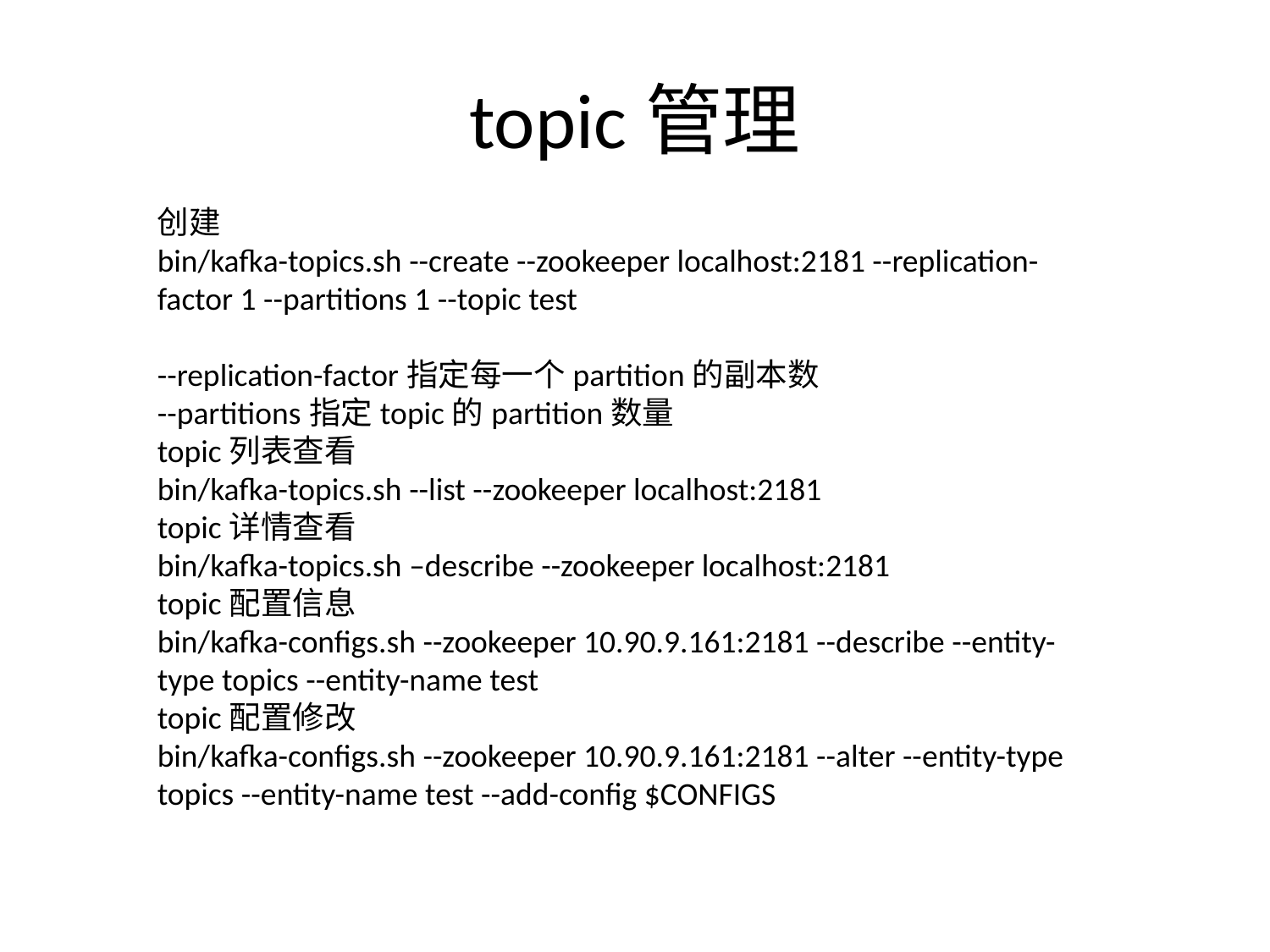

# topic管理
创建
bin/kafka-topics.sh --create --zookeeper localhost:2181 --replication-factor 1 --partitions 1 --topic test

--replication-factor指定每一个partition的副本数
--partitions指定topic的partition数量
topic列表查看
bin/kafka-topics.sh --list --zookeeper localhost:2181
topic详情查看
bin/kafka-topics.sh –describe --zookeeper localhost:2181
topic配置信息
bin/kafka-configs.sh --zookeeper 10.90.9.161:2181 --describe --entity-type topics --entity-name test
topic配置修改
bin/kafka-configs.sh --zookeeper 10.90.9.161:2181 --alter --entity-type topics --entity-name test --add-config $CONFIGS